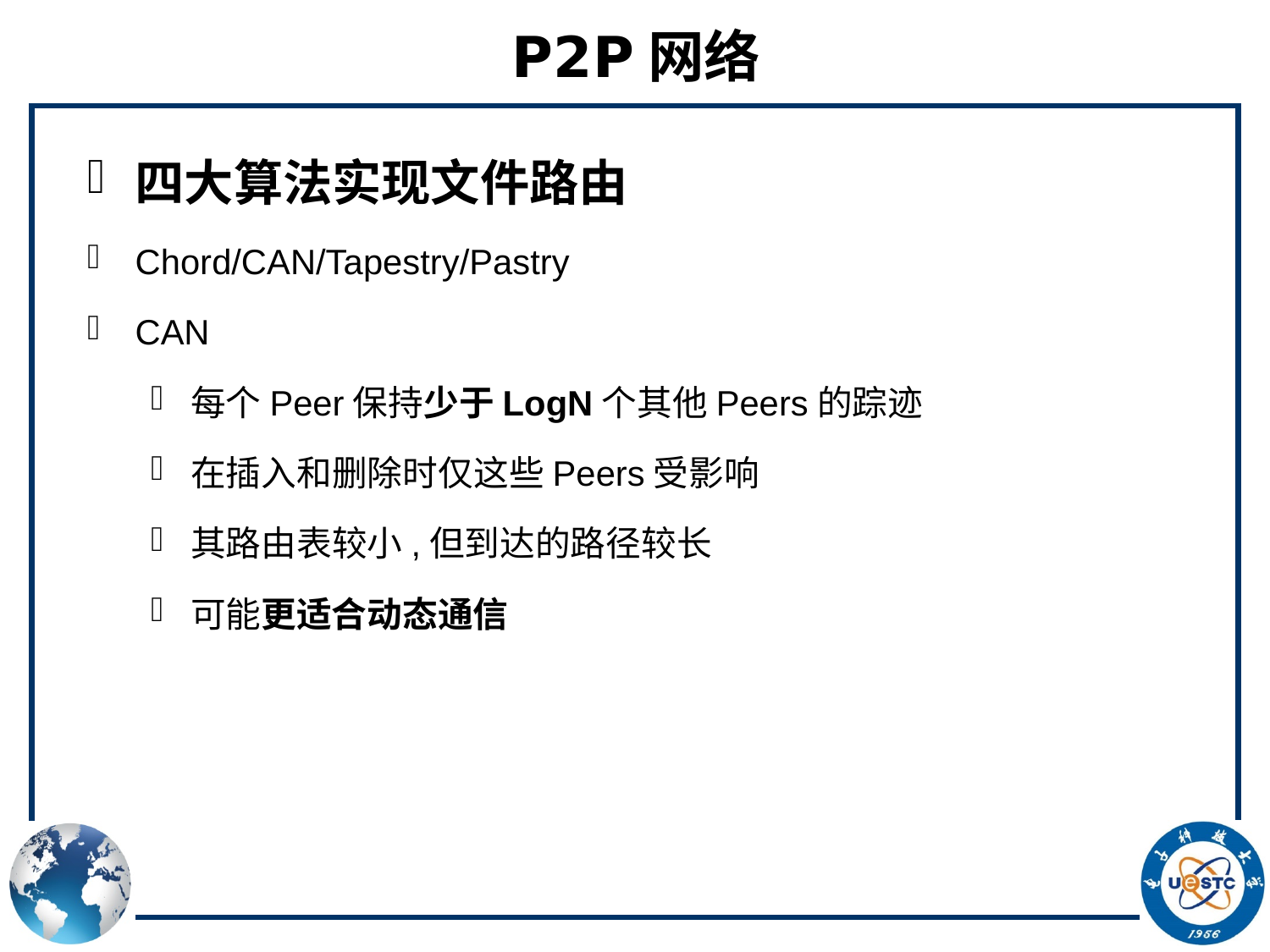

# P2P网络
四大算法实现文件路由
Chord/CAN/Tapestry/Pastry
CAN
每个Peer保持少于LogN个其他Peers的踪迹
在插入和删除时仅这些Peers受影响
其路由表较小,但到达的路径较长
可能更适合动态通信